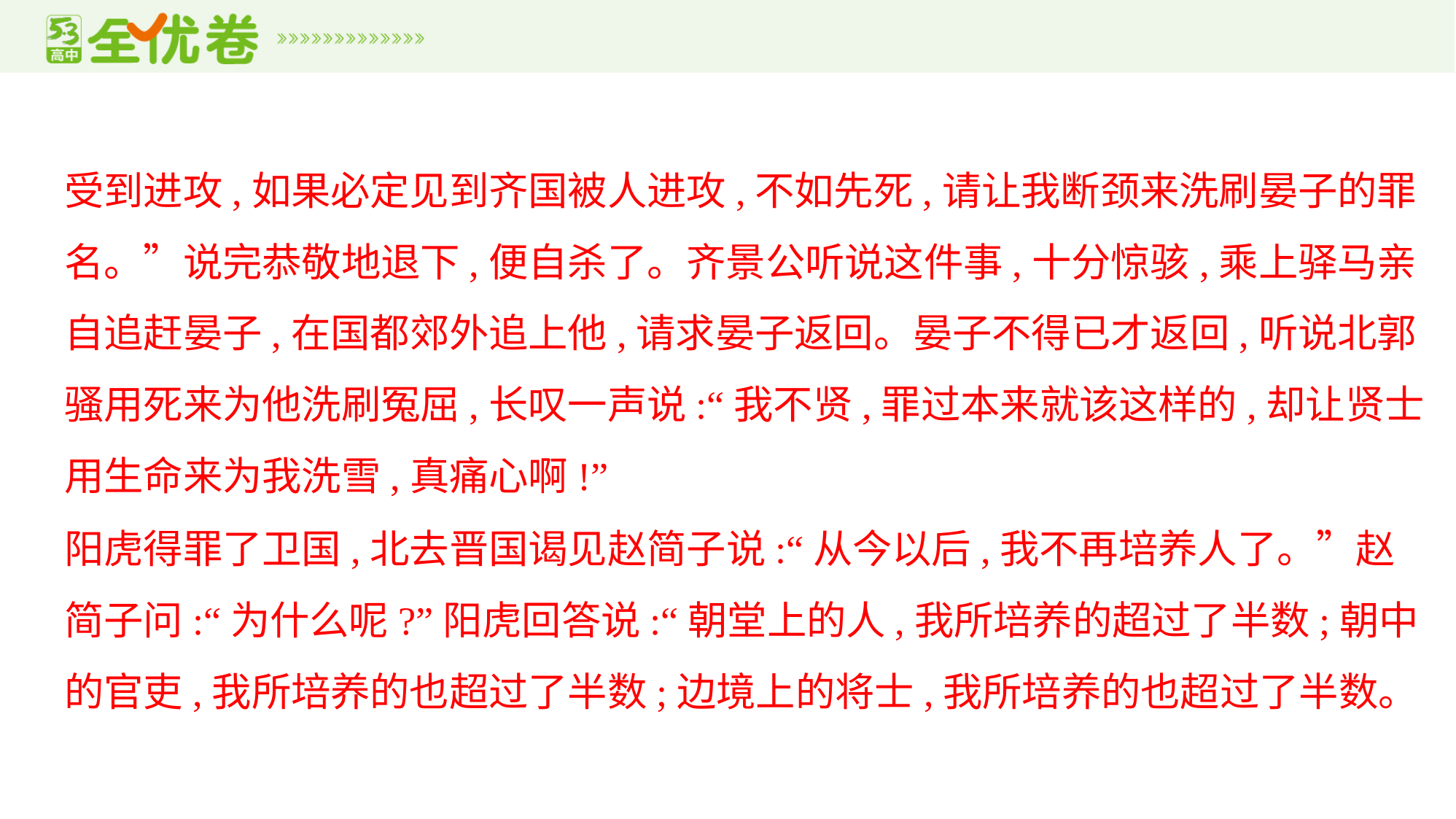

受到进攻,如果必定见到齐国被人进攻,不如先死,请让我断颈来洗刷晏子的罪
名。”说完恭敬地退下,便自杀了。齐景公听说这件事,十分惊骇,乘上驿马亲
自追赶晏子,在国都郊外追上他,请求晏子返回。晏子不得已才返回,听说北郭
骚用死来为他洗刷冤屈,长叹一声说:“我不贤,罪过本来就该这样的,却让贤士
用生命来为我洗雪,真痛心啊!”
阳虎得罪了卫国,北去晋国谒见赵简子说:“从今以后,我不再培养人了。”赵
简子问:“为什么呢?”阳虎回答说:“朝堂上的人,我所培养的超过了半数;朝中
的官吏,我所培养的也超过了半数;边境上的将士,我所培养的也超过了半数。